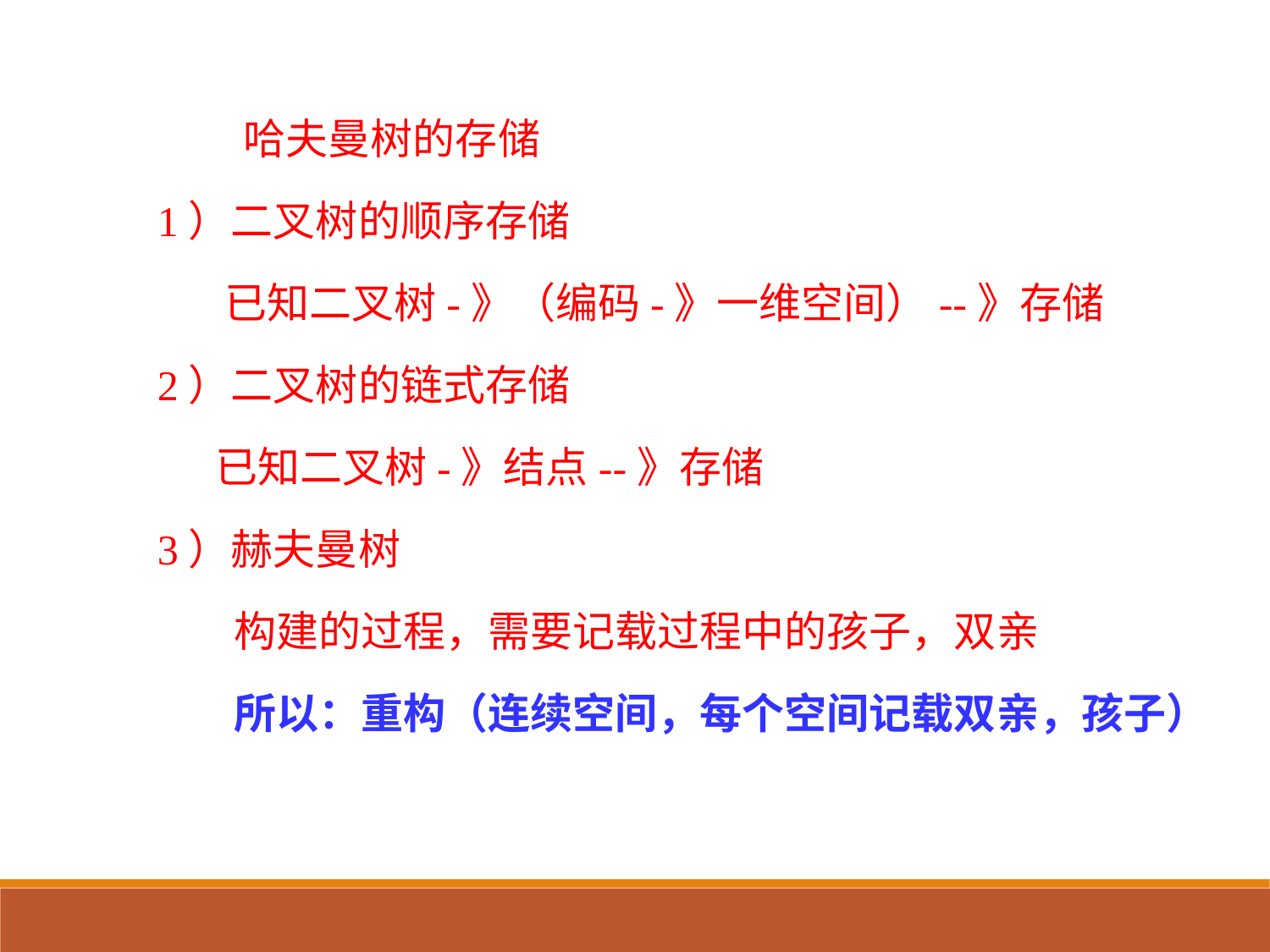

哈夫曼树的存储
1）二叉树的顺序存储
      已知二叉树-》（编码-》一维空间）--》存储
2）二叉树的链式存储
     已知二叉树-》结点--》存储
3）赫夫曼树
       构建的过程，需要记载过程中的孩子，双亲
       所以：重构（连续空间，每个空间记载双亲，孩子）